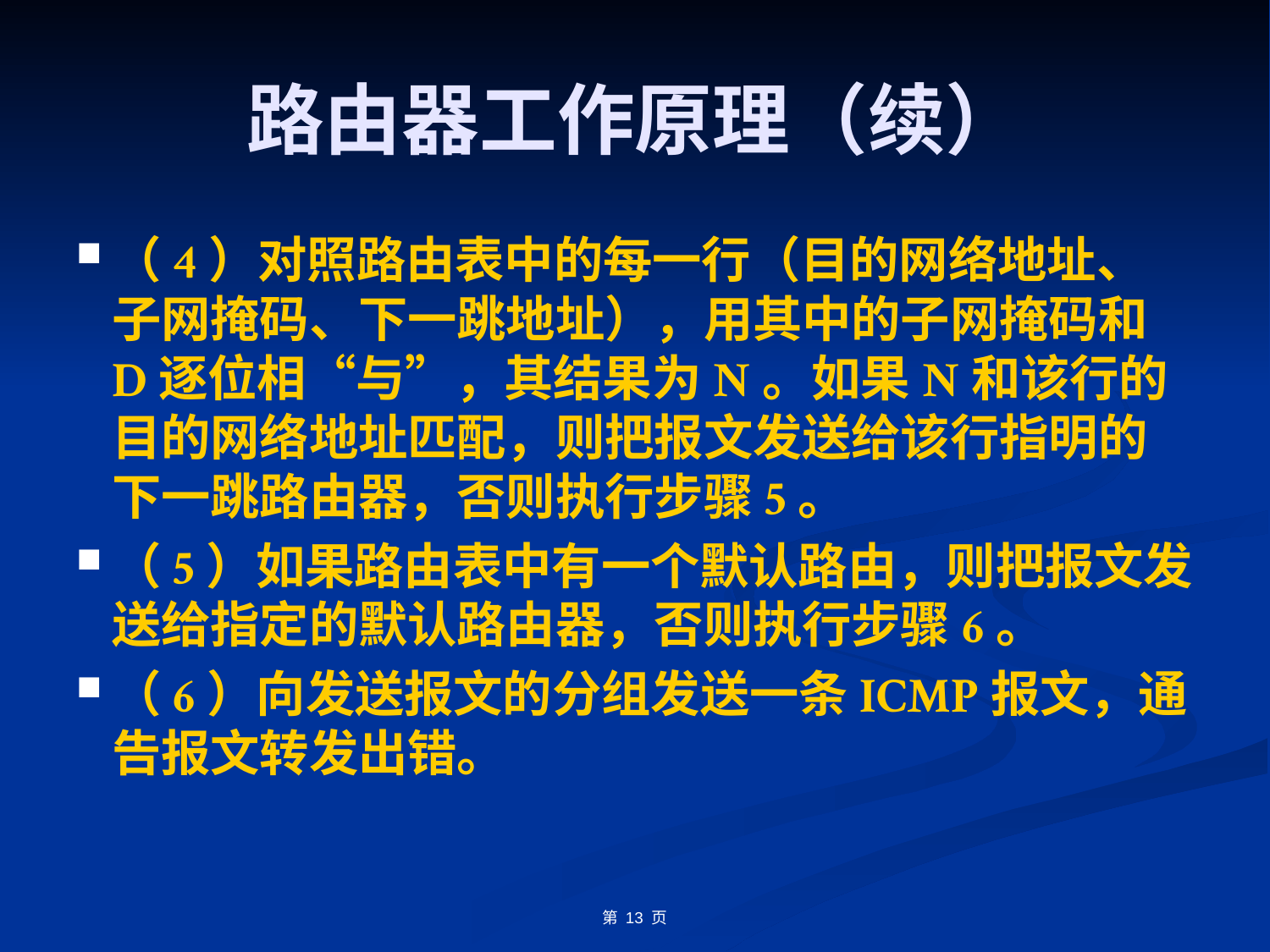

# 路由器工作原理（续）
（4）对照路由表中的每一行（目的网络地址、子网掩码、下一跳地址），用其中的子网掩码和D逐位相“与”，其结果为N。如果N和该行的目的网络地址匹配，则把报文发送给该行指明的下一跳路由器，否则执行步骤5。
（5）如果路由表中有一个默认路由，则把报文发送给指定的默认路由器，否则执行步骤6。
（6）向发送报文的分组发送一条ICMP报文，通告报文转发出错。

第 13 页